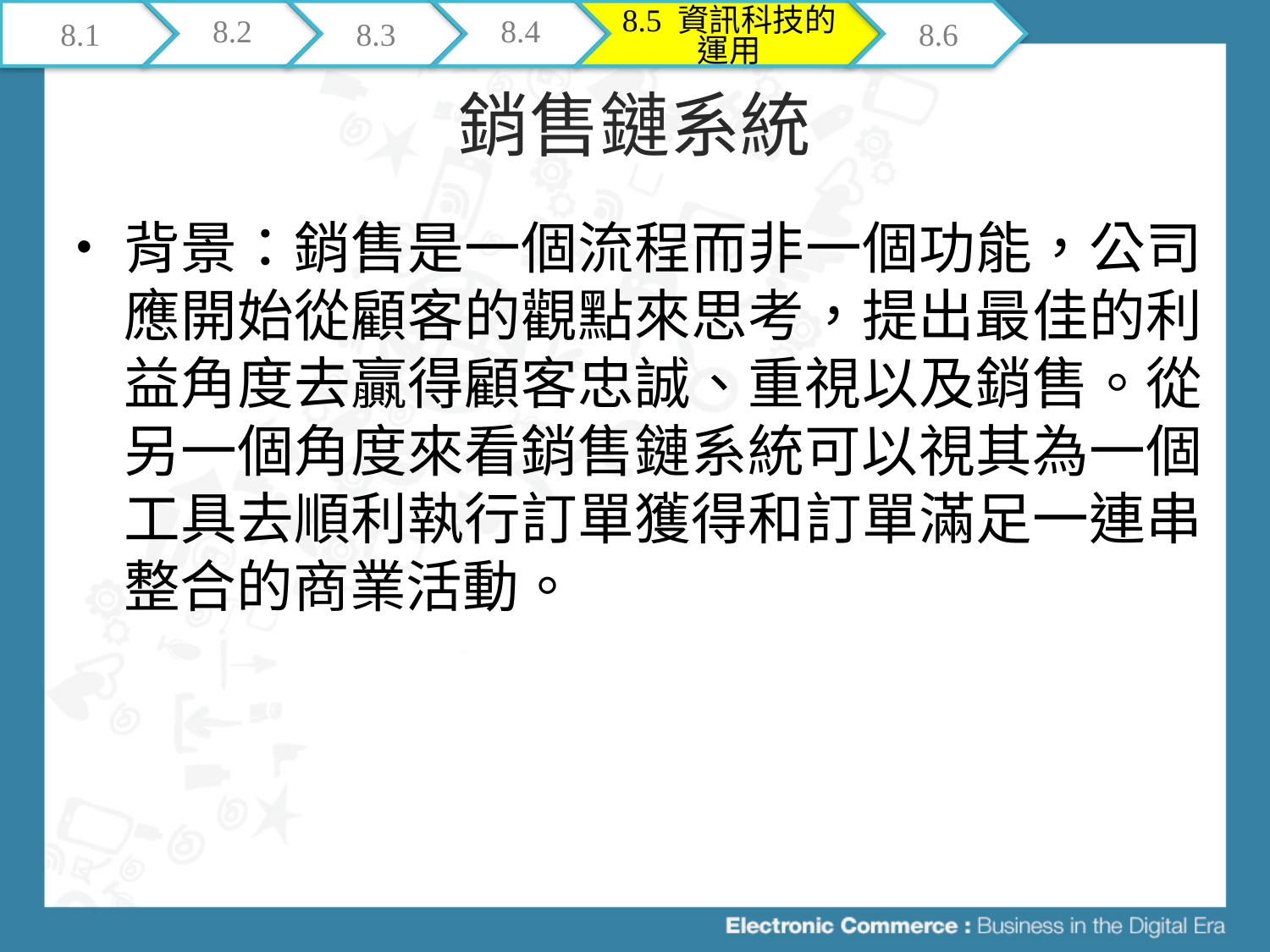

8.1
8.2
8.3
8.4
8.5 資訊科技的運用
8.6
# 銷售鏈系統
背景：銷售是一個流程而非一個功能，公司應開始從顧客的觀點來思考，提出最佳的利益角度去贏得顧客忠誠、重視以及銷售。從另一個角度來看銷售鏈系統可以視其為一個工具去順利執行訂單獲得和訂單滿足一連串整合的商業活動。